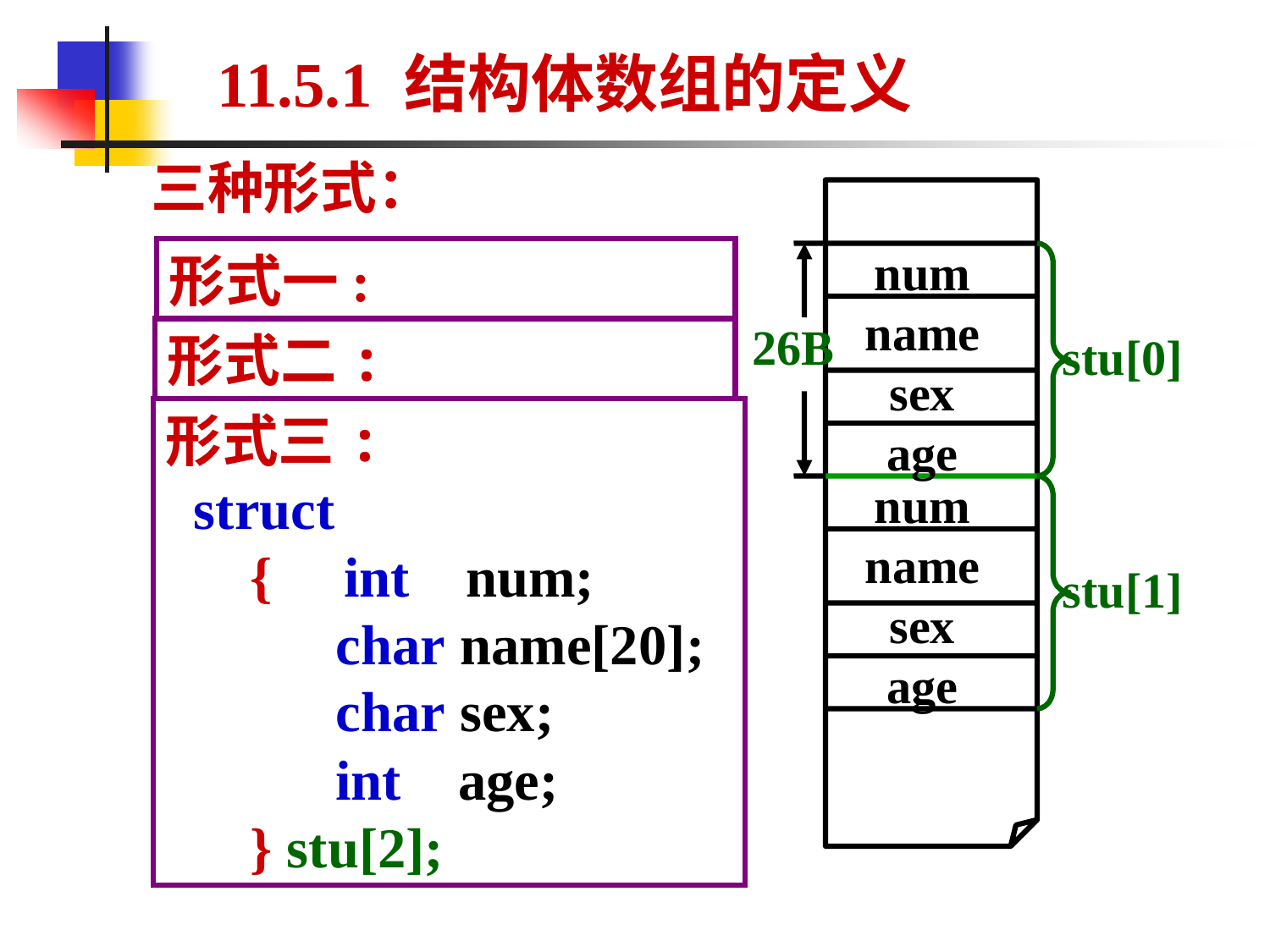

11.5.1 结构体数组的定义
三种形式：

num

name

26B
stu[0]
sex

age

num
name

sex

age

stu[1]
形式一:
struct  student
      {     int   num;
             char name[20];
             char  sex;
             int  age;
      };
struct  student   stu[2];
形式二:
  struct  student
      {     int     num;
            char name[20];
            char  sex;
            int     age;
      } stu[2];
形式三:
  struct
      {     int    num;
            char name[20];
            char sex;
            int    age;
      } stu[2];